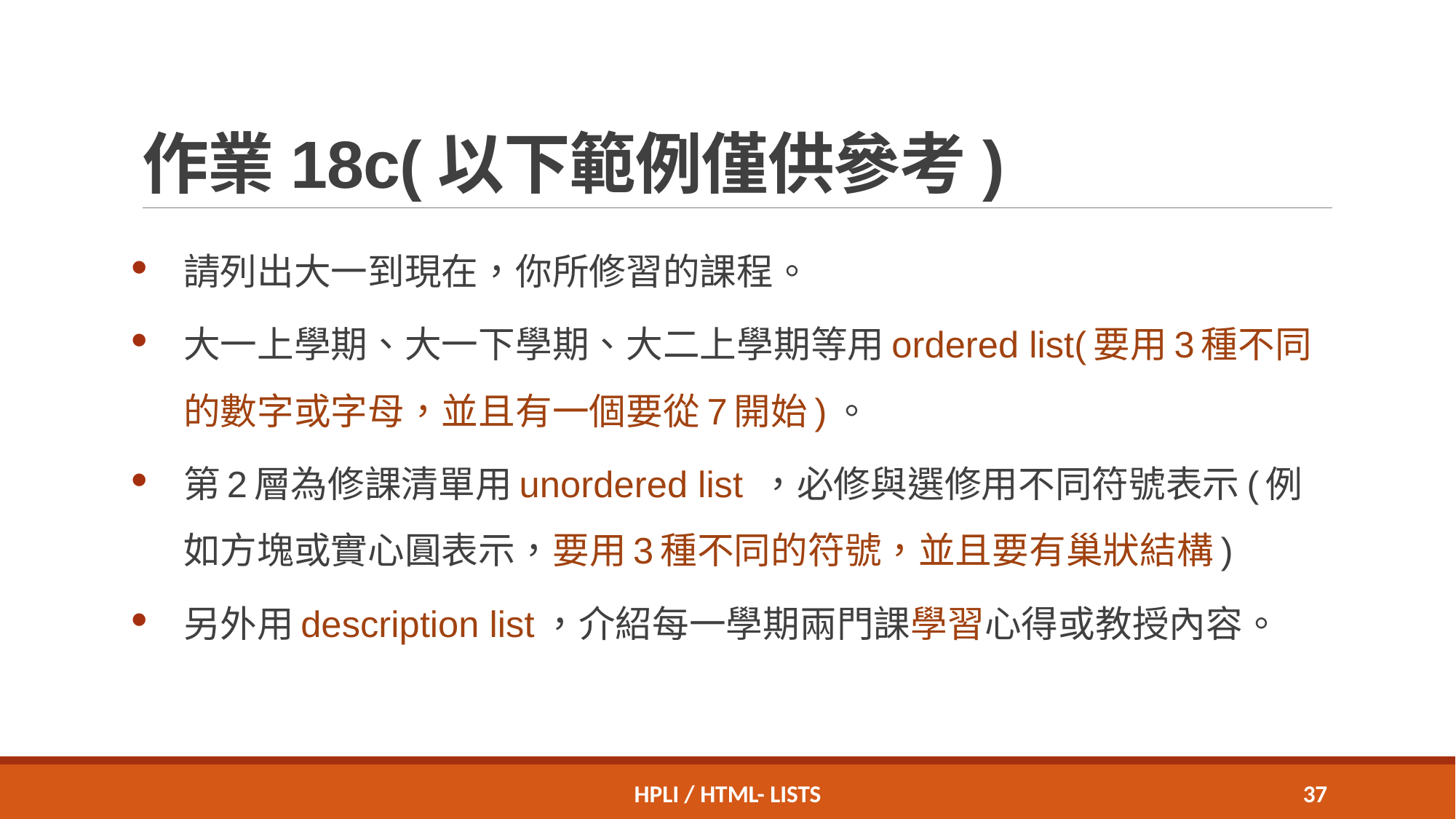

# 作業18c(以下範例僅供參考)
請列出大一到現在，你所修習的課程。
大一上學期、大一下學期、大二上學期等用ordered list(要用3種不同的數字或字母，並且有一個要從7開始)。
第2層為修課清單用unordered list ，必修與選修用不同符號表示(例如方塊或實心圓表示，要用3種不同的符號，並且要有巢狀結構)
另外用description list，介紹每一學期兩門課學習心得或教授內容。

HPLI / HTML- Lists
37